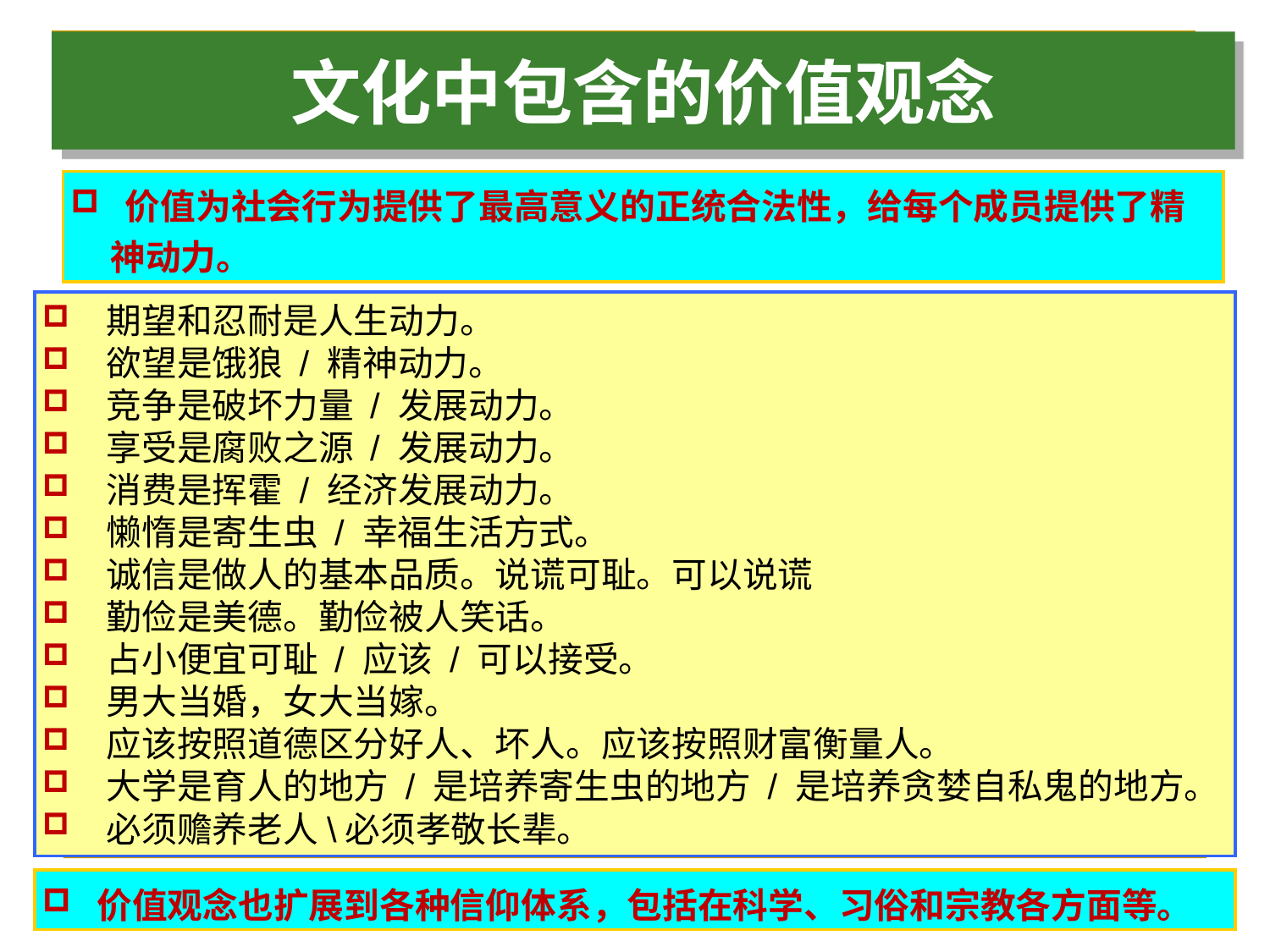

文化中包含的价值观念
 价值为社会行为提供了最高意义的正统合法性，给每个成员提供了精神动力。
 期望和忍耐是人生动力。
 欲望是饿狼 / 精神动力。
 竞争是破坏力量 / 发展动力。
 享受是腐败之源 / 发展动力。
 消费是挥霍 / 经济发展动力。
 懒惰是寄生虫 / 幸福生活方式。
 诚信是做人的基本品质。说谎可耻。可以说谎
 勤俭是美德。勤俭被人笑话。
 占小便宜可耻 / 应该 / 可以接受。
 男大当婚，女大当嫁。
 应该按照道德区分好人、坏人。应该按照财富衡量人。
 大学是育人的地方 / 是培养寄生虫的地方 / 是培养贪婪自私鬼的地方。
 必须赡养老人\必须孝敬长辈。
9
 价值观念也扩展到各种信仰体系，包括在科学、习俗和宗教各方面等。